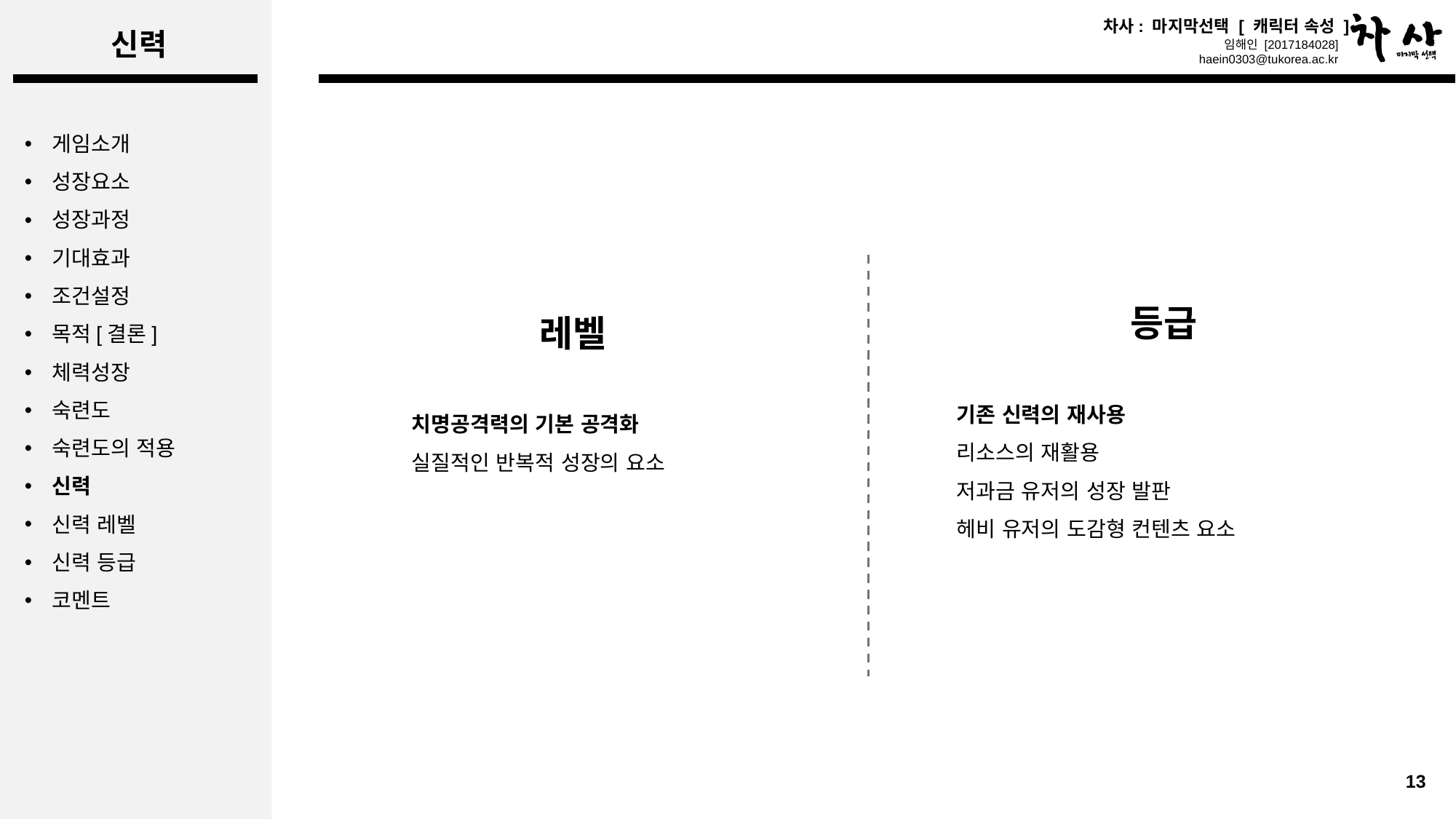

# 신력
게임소개
성장요소
성장과정
기대효과
조건설정
목적[결론]
체력성장
숙련도
숙련도의 적용
신력
신력 레벨
신력 등급
코멘트

등급
레벨
기존 신력의 재사용
리소스의 재활용
저과금 유저의 성장 발판
헤비 유저의 도감형 컨텐츠 요소
치명공격력의 기본 공격화
실질적인 반복적 성장의 요소
13